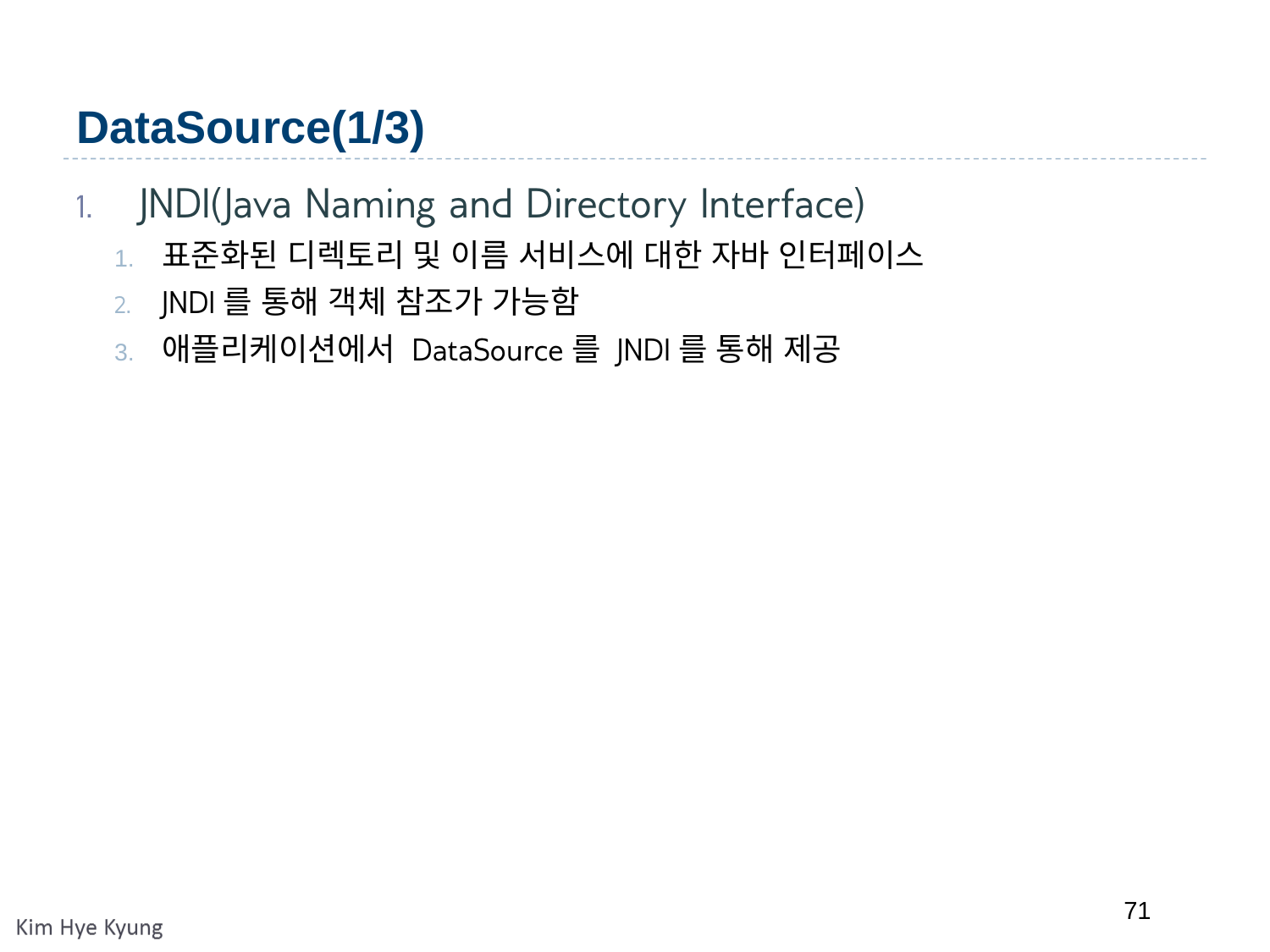

# DataSource(1/3)
JNDI(Java Naming and Directory Interface)
표준화된 디렉토리 및 이름 서비스에 대한 자바 인터페이스
JNDI를 통해 객체 참조가 가능함
애플리케이션에서 DataSource를 JNDI를 통해 제공

71